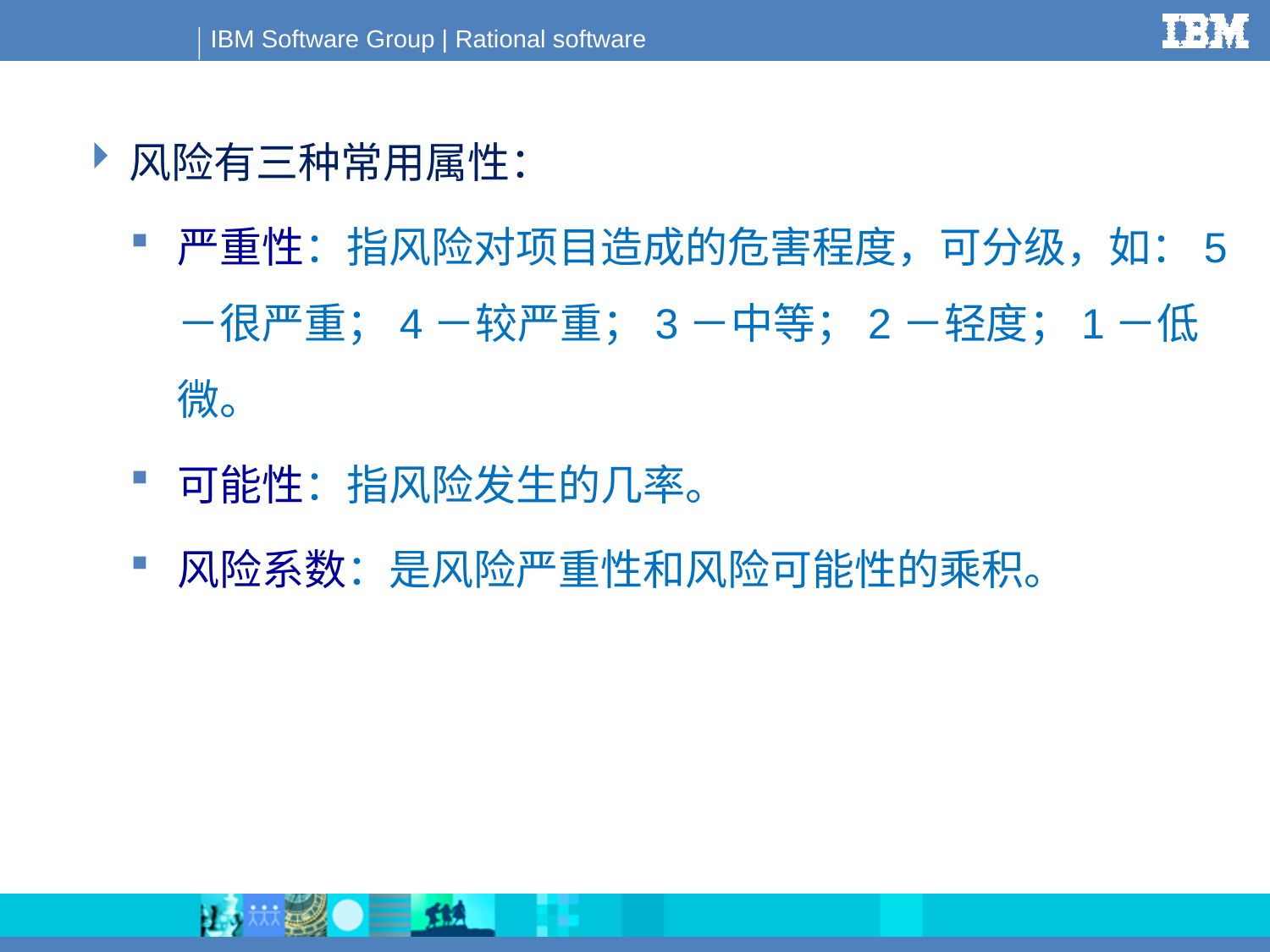

风险有三种常用属性：
严重性：指风险对项目造成的危害程度，可分级，如：5－很严重；4－较严重；3－中等；2－轻度；1－低微。
可能性：指风险发生的几率。
风险系数：是风险严重性和风险可能性的乘积。